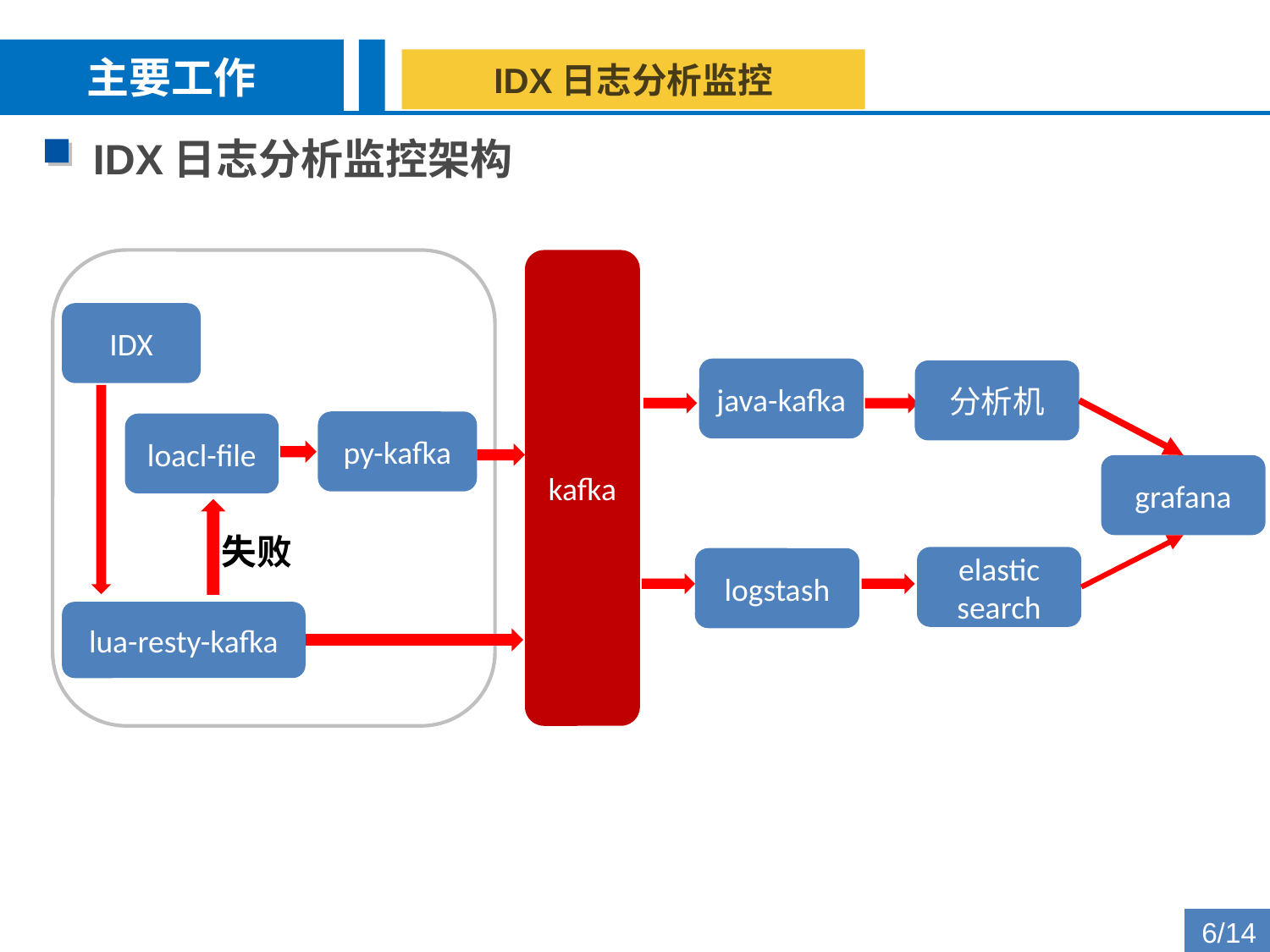

主要工作

IDX日志分析监控
IDX日志分析监控架构

kafka

IDX
java-kafka
分析机

py-kafka
loacl-file

grafana

失败
elastic
search
logstash

lua-resty-kafka

6/14